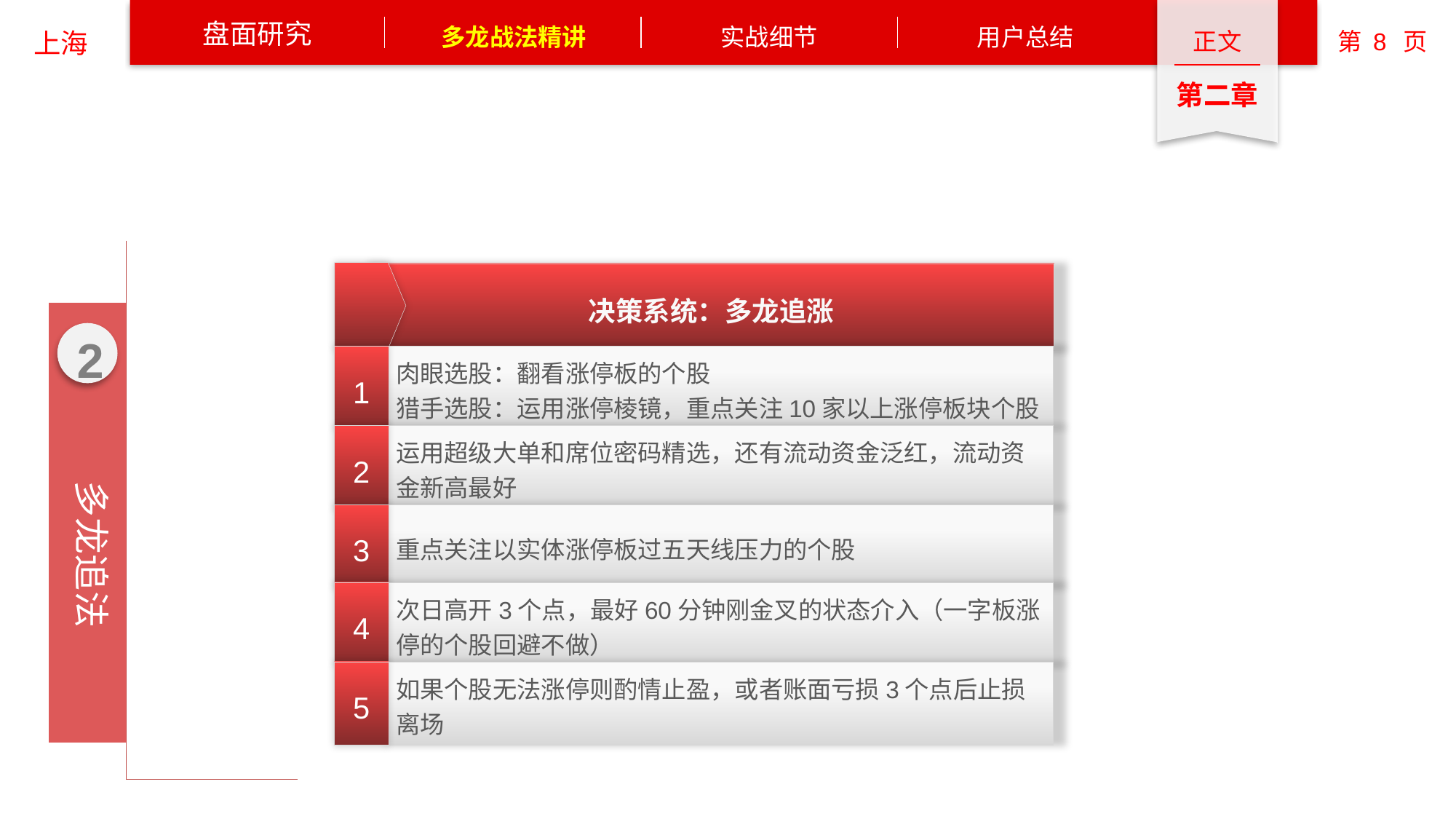

盘面研究

多龙战法精讲
实战细节
用户总结
上海
第 8  页
正文
第二章

决策系统：多龙追涨

2
1
肉眼选股：翻看涨停板的个股
猎手选股：运用涨停棱镜，重点关注10家以上涨停板块个股
2
运用超级大单和席位密码精选，还有流动资金泛红，流动资金新高最好
多龙追法
3
重点关注以实体涨停板过五天线压力的个股
4
次日高开3个点，最好60分钟刚金叉的状态介入（一字板涨停的个股回避不做）
5
如果个股无法涨停则酌情止盈，或者账面亏损3个点后止损离场